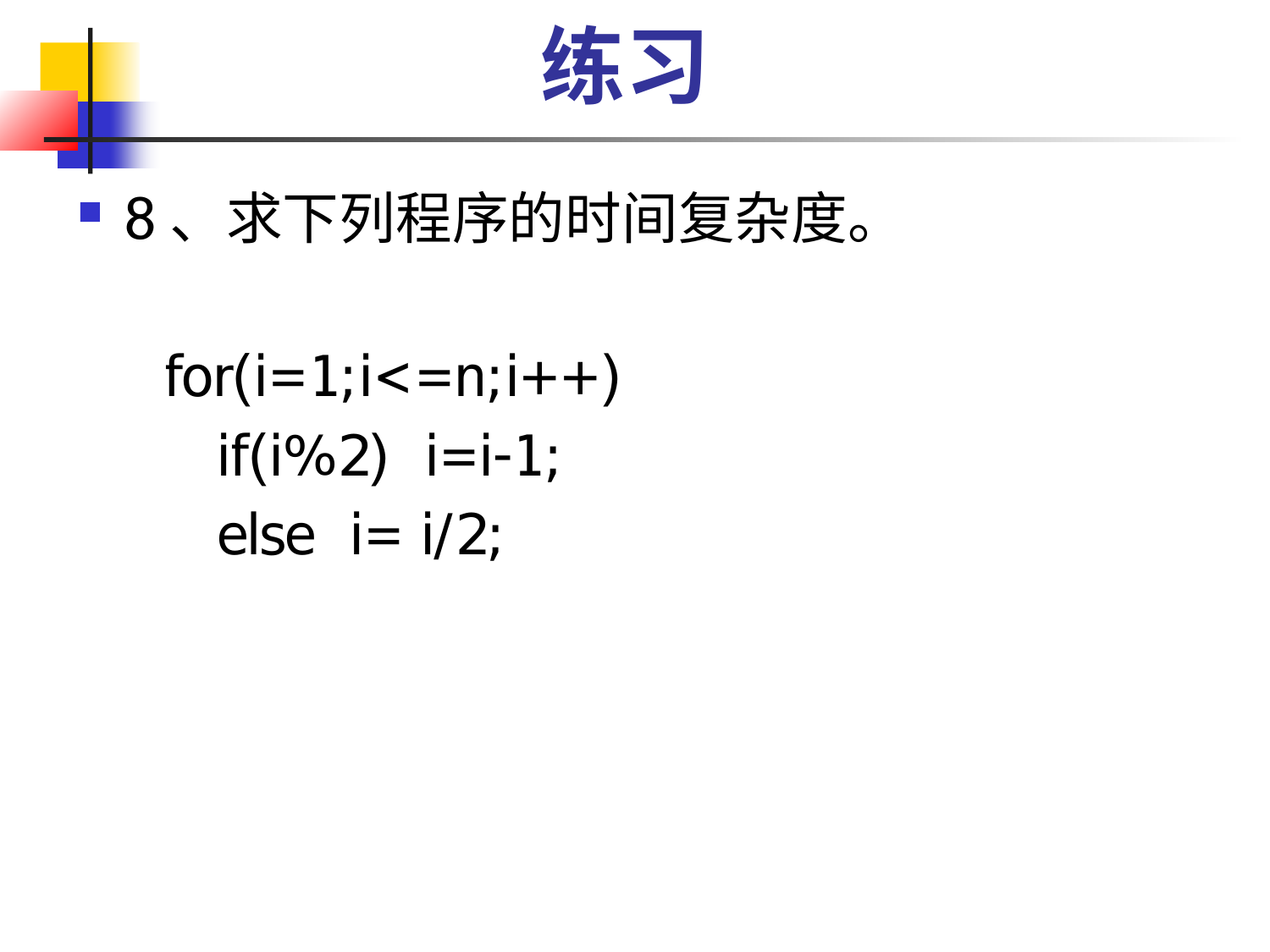

练习
8、求下列程序的时间复杂度。

     for(i=1;i<=n;i++)
        if(i%2)  i=i-1;
        else  i= i/2;